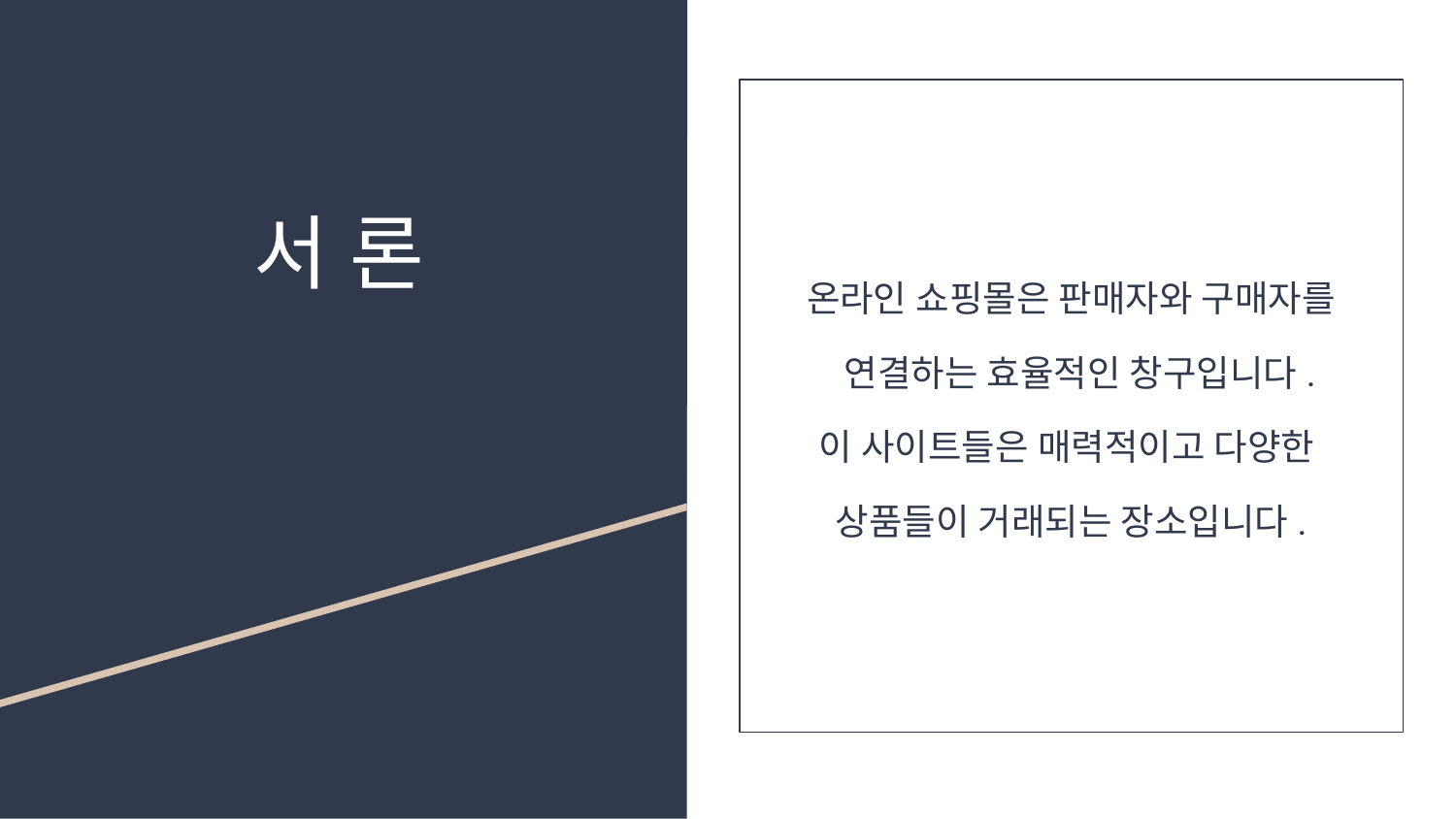

# 서 론
온라인 쇼핑몰은 판매자와 구매자를
 연결하는 효율적인 창구입니다.
이 사이트들은 매력적이고 다양한
상품들이 거래되는 장소입니다.